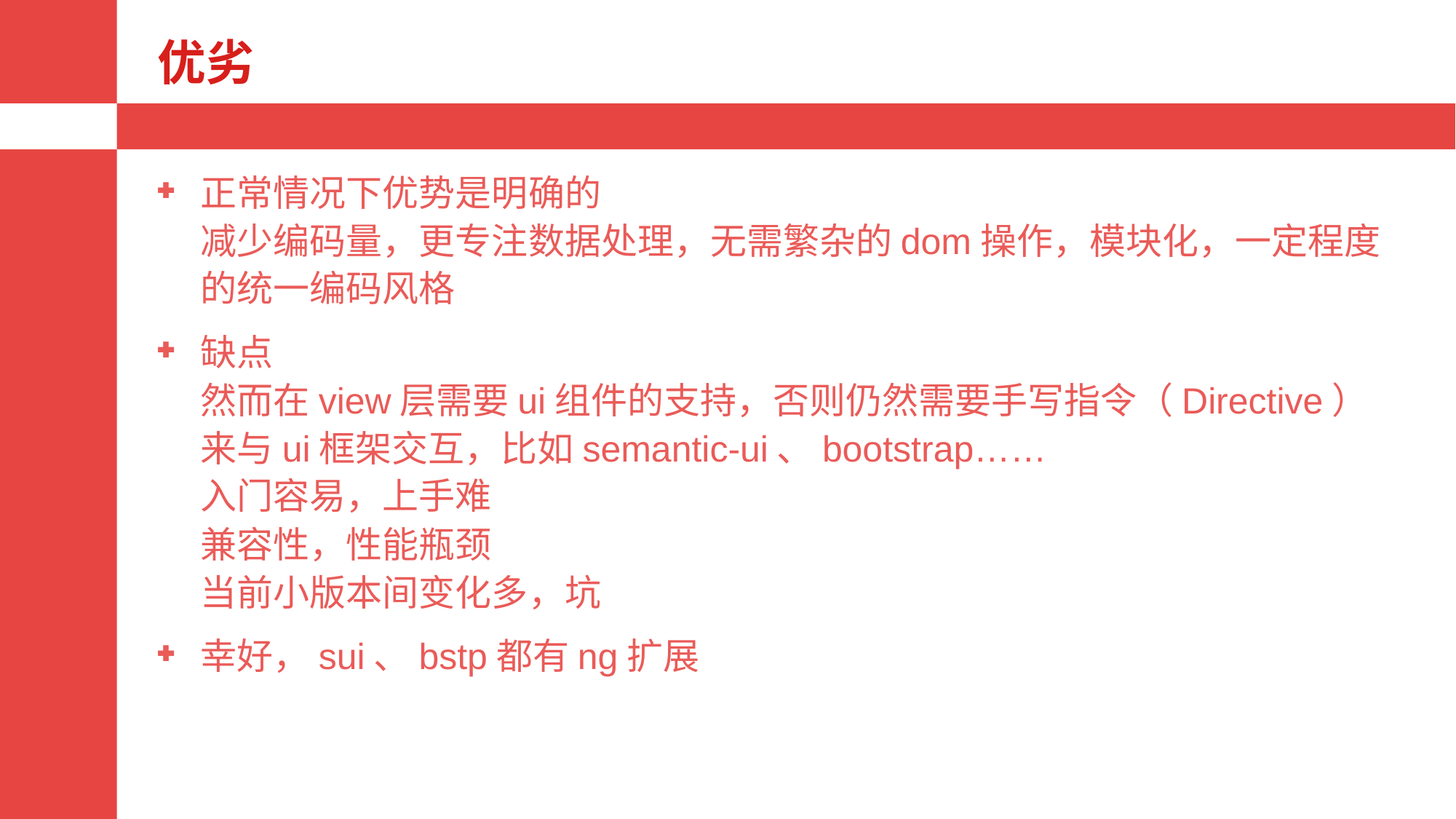

# 优劣
正常情况下优势是明确的
减少编码量，更专注数据处理，无需繁杂的dom操作，模块化，一定程度的统一编码风格
缺点
然而在view层需要ui组件的支持，否则仍然需要手写指令（Directive）来与ui框架交互，比如semantic-ui、bootstrap……
入门容易，上手难
兼容性，性能瓶颈
当前小版本间变化多，坑
幸好，sui、bstp都有ng扩展